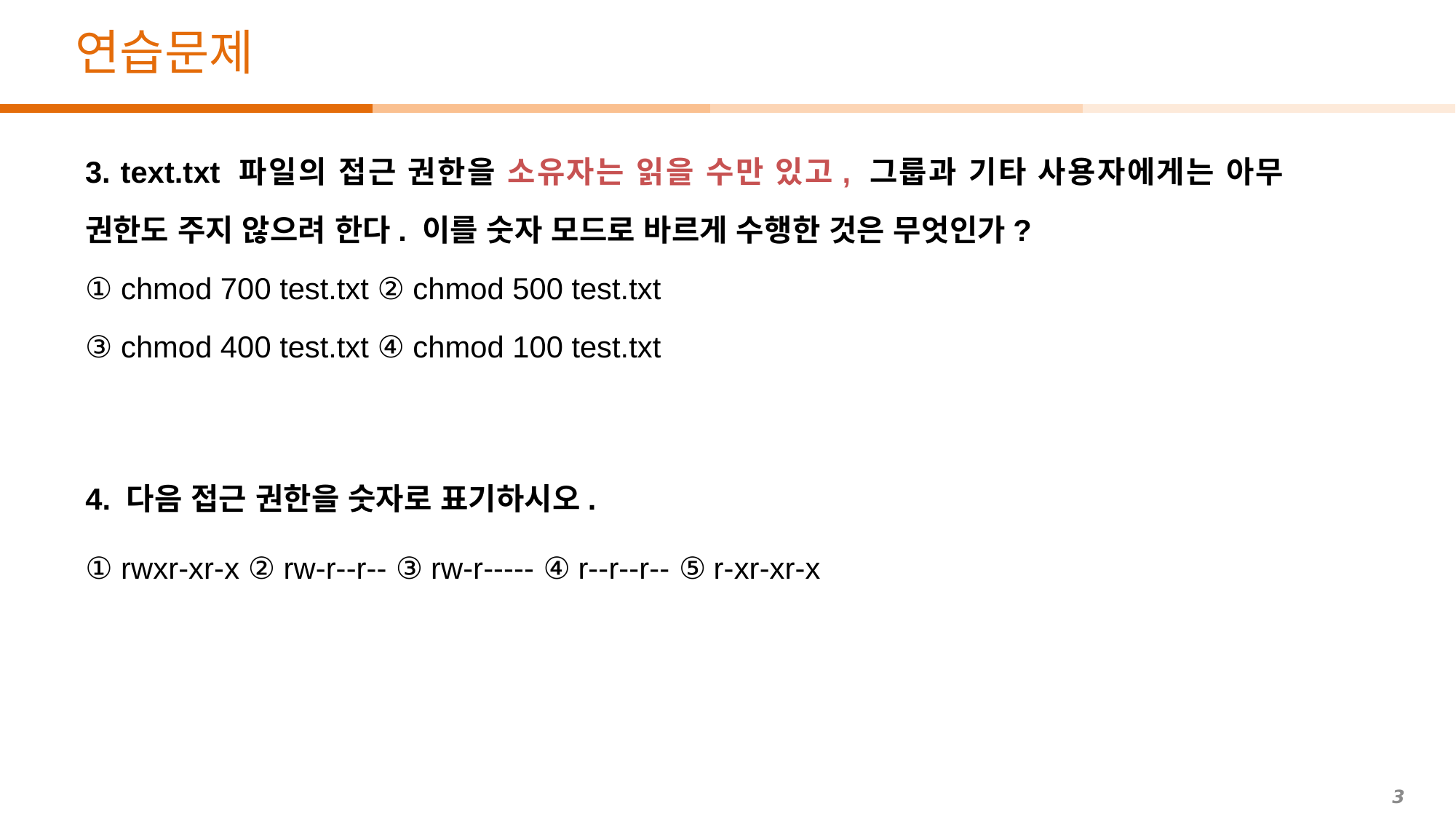

# 연습문제
3. text.txt 파일의 접근 권한을 소유자는 읽을 수만 있고, 그룹과 기타 사용자에게는 아무 권한도 주지 않으려 한다. 이를 숫자 모드로 바르게 수행한 것은 무엇인가?
① chmod 700 test.txt ② chmod 500 test.txt
③ chmod 400 test.txt ④ chmod 100 test.txt

4. 다음 접근 권한을 숫자로 표기하시오.

① rwxr-xr-x ② rw-r--r-- ③ rw-r----- ④ r--r--r-- ⑤ r-xr-xr-x